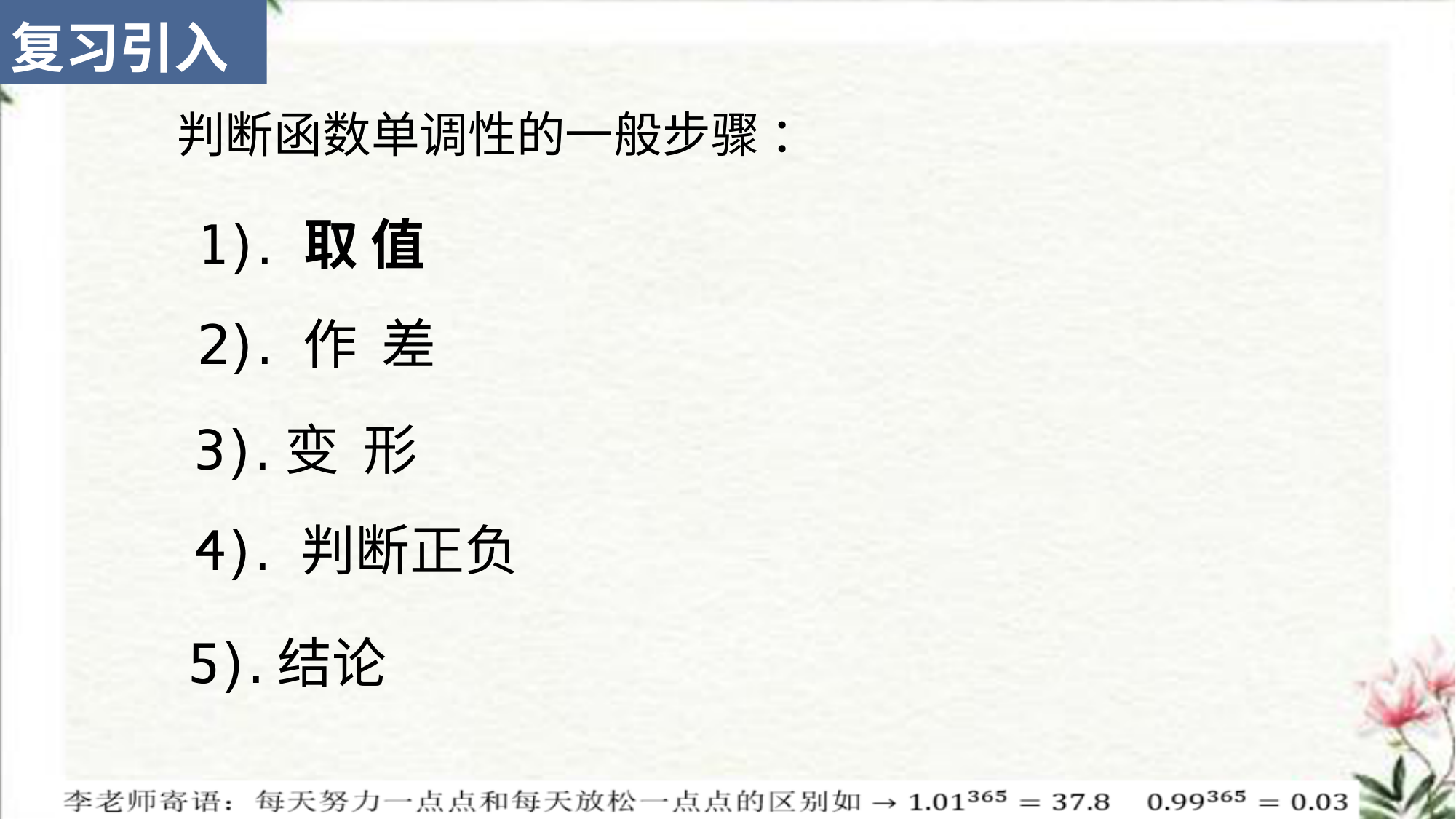

复习引入
判断函数单调性的一般步骤 ：
1). 取 值
2). 作  差
3).变  形
4). 判断正负
5).结论